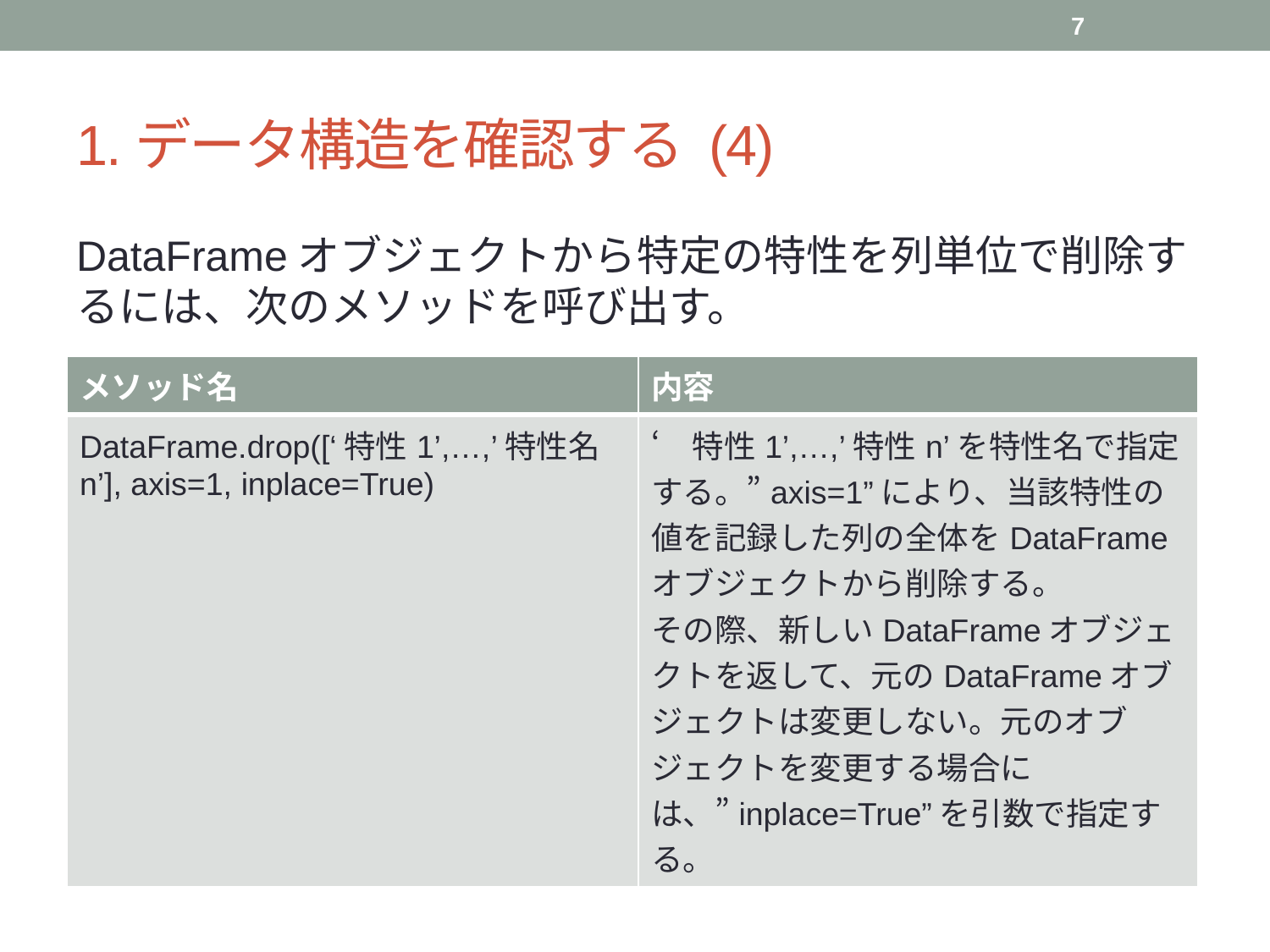

7
# 1.データ構造を確認する (4)
DataFrameオブジェクトから特定の特性を列単位で削除するには、次のメソッドを呼び出す。

| メソッド名 | 内容 |
| --- | --- |
| DataFrame.drop([‘特性1’,…,’特性名n’], axis=1, inplace=True) | ‘特性1’,…,’特性n’を特性名で指定する。”axis=1”により、当該特性の値を記録した列の全体をDataFrameオブジェクトから削除する。 その際、新しいDataFrameオブジェクトを返して、元のDataFrameオブジェクトは変更しない。元のオブジェクトを変更する場合には、”inplace=True”を引数で指定する。 |